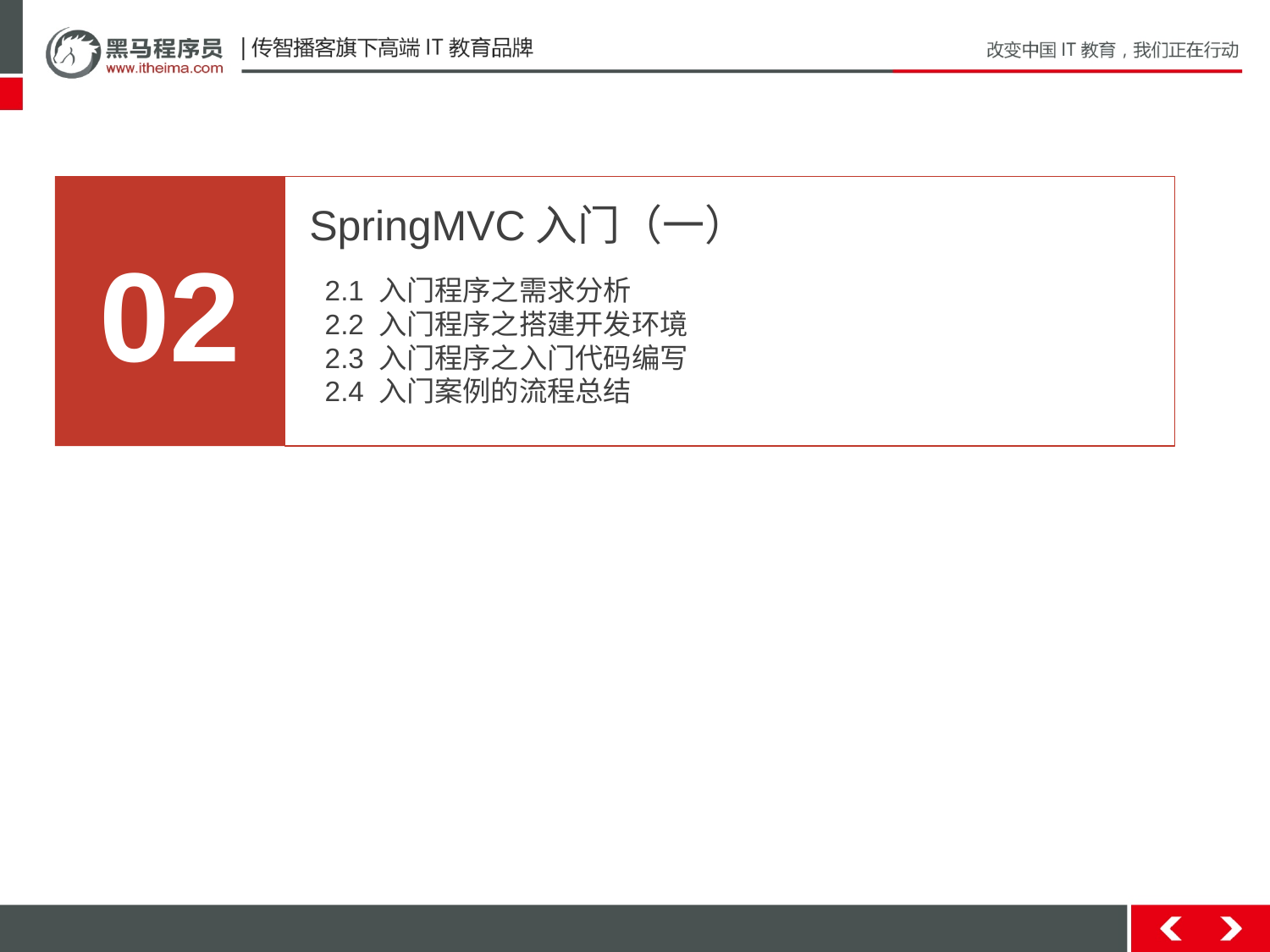

02

SpringMVC入门（一）
2.1 入门程序之需求分析
2.2 入门程序之搭建开发环境
2.3 入门程序之入门代码编写
2.4 入门案例的流程总结